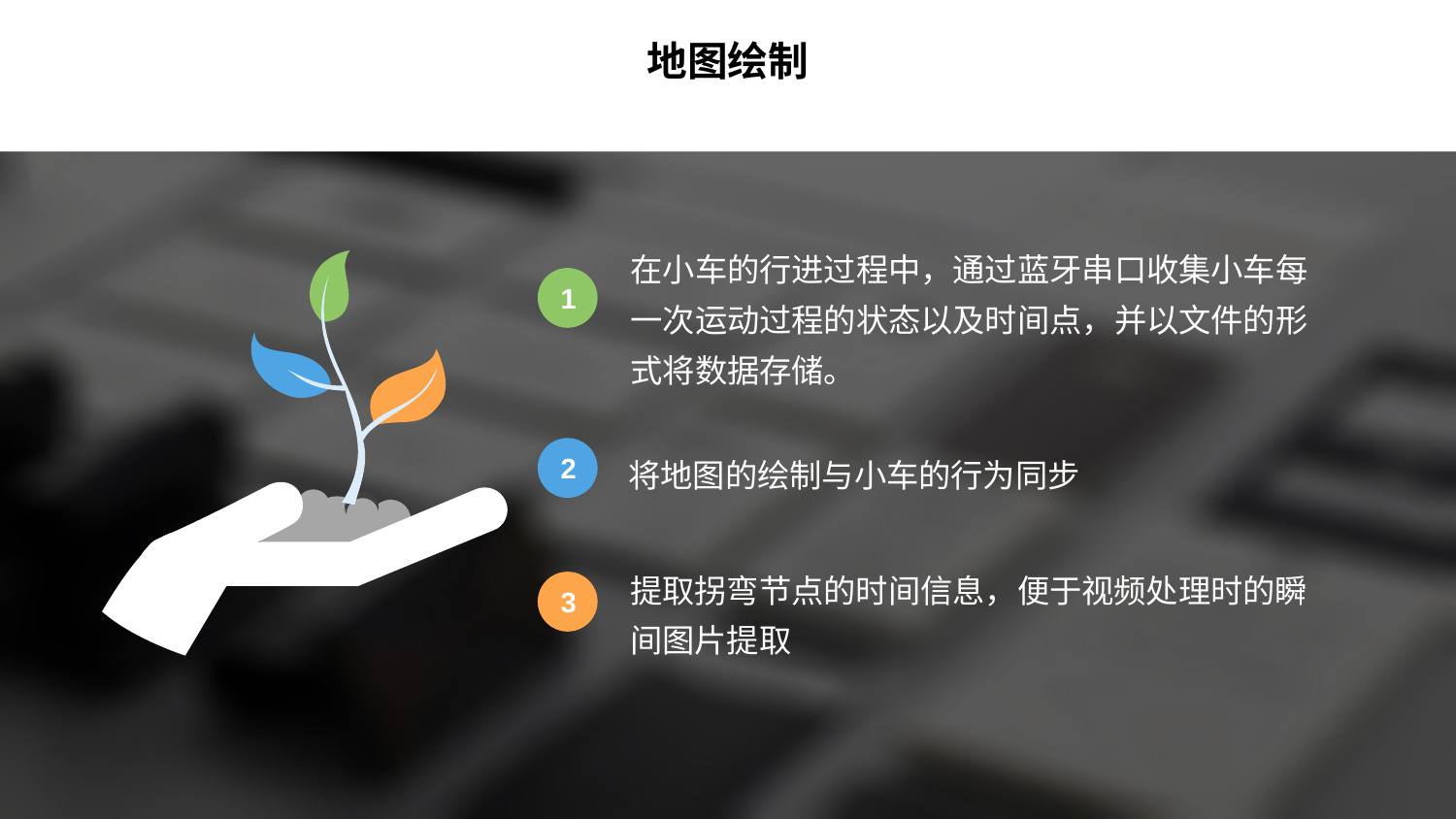

地图绘制
在小车的行进过程中，通过蓝牙串口收集小车每一次运动过程的状态以及时间点，并以文件的形式将数据存储。

1
将地图的绘制与小车的行为同步
2
提取拐弯节点的时间信息，便于视频处理时的瞬间图片提取
3